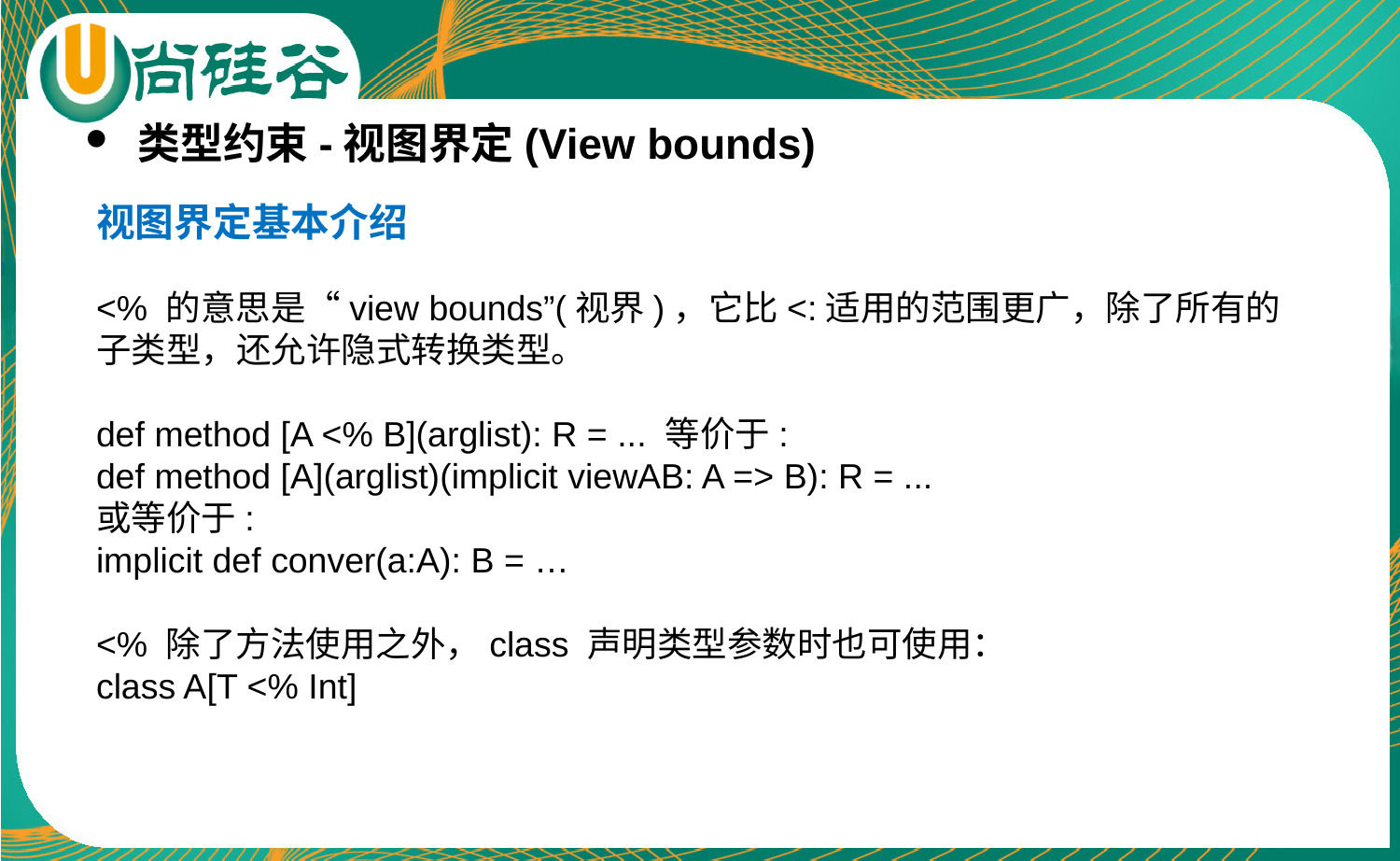

类型约束-视图界定(View bounds)

视图界定基本介绍

<% 的意思是“view bounds”(视界)，它比<:适用的范围更广，除了所有的子类型，还允许隐式转换类型。

def method [A <% B](arglist): R = ... 等价于:
def method [A](arglist)(implicit viewAB: A => B): R = ...
或等价于:
implicit def conver(a:A): B = …

<% 除了方法使用之外，class 声明类型参数时也可使用：
class A[T <% Int]